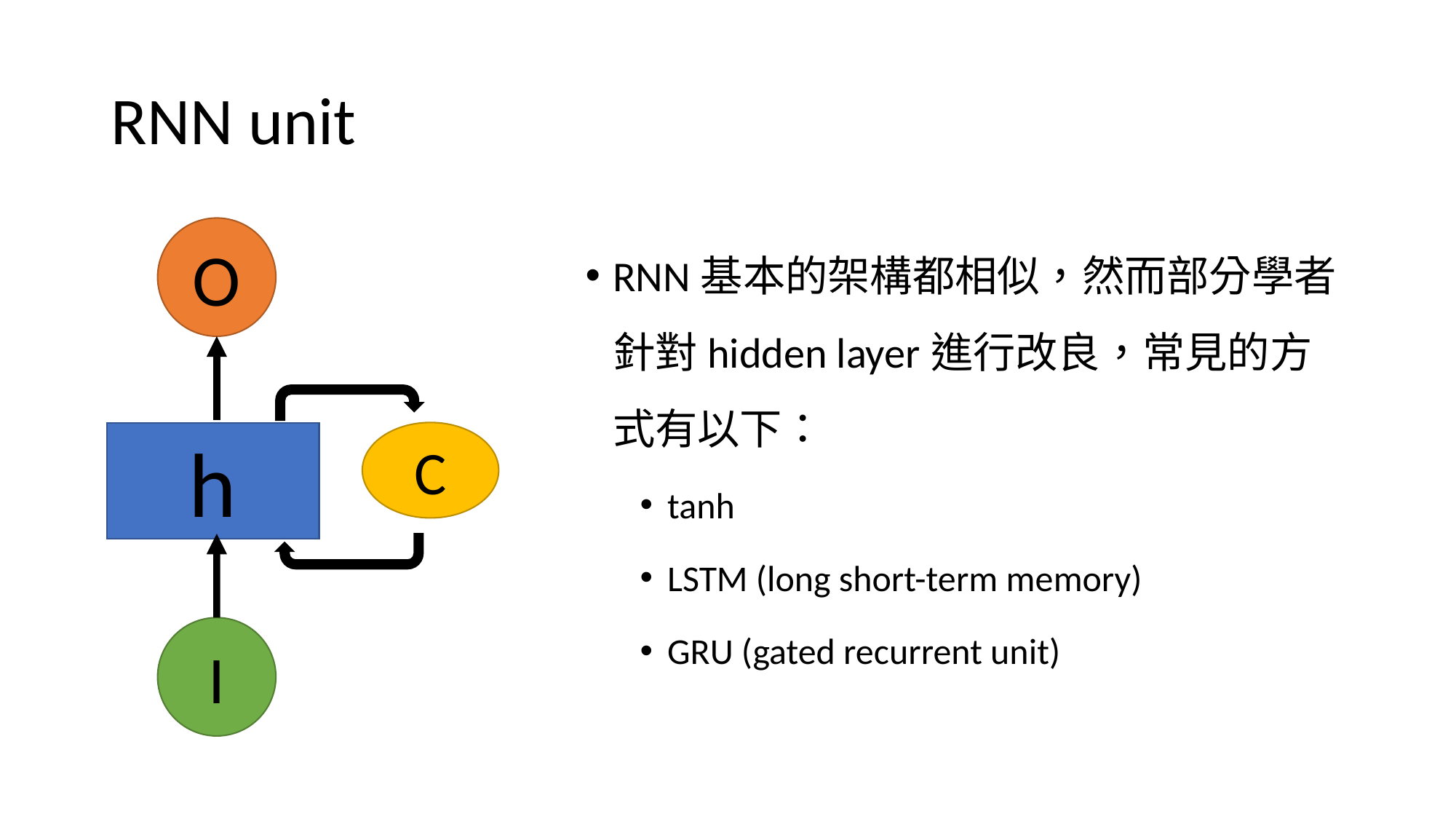

# RNN unit
O
RNN基本的架構都相似，然而部分學者針對hidden layer進行改良，常見的方式有以下：
tanh
LSTM (long short-term memory)
GRU (gated recurrent unit)

C
h

I